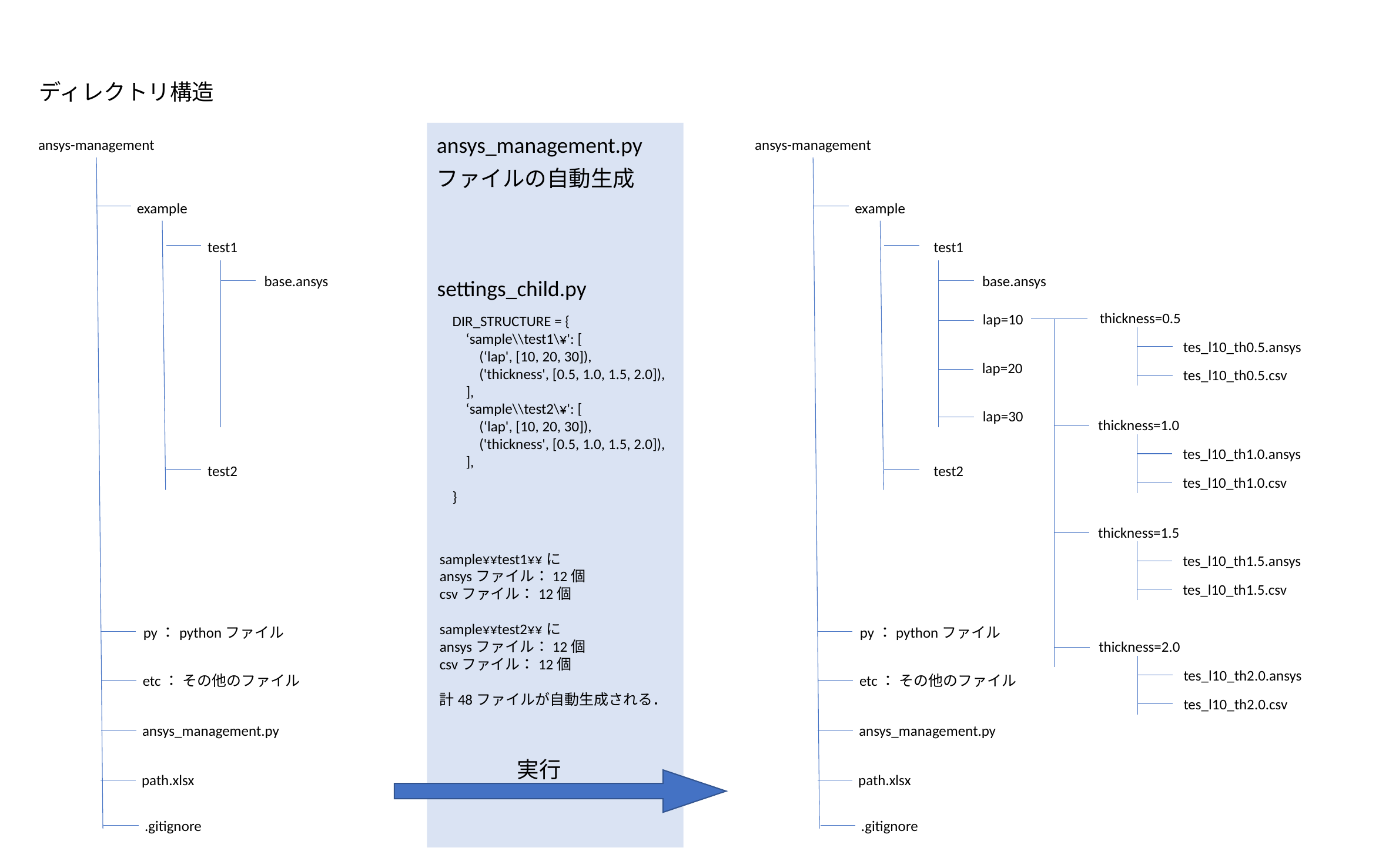

ディレクトリ構造

ansys_management.py
ansys-management
ansys-management
ファイルの自動生成
example
example
test1
test1
base.ansys
base.ansys
settings_child.py

DIR_STRUCTURE = {
    ‘sample\\test1\¥': [
        (‘lap', [10, 20, 30]),
        ('thickness', [0.5, 1.0, 1.5, 2.0]),
    ],
    ‘sample\\test2\¥': [
        (‘lap', [10, 20, 30]),
        ('thickness', [0.5, 1.0, 1.5, 2.0]),
    ],

}
thickness=0.5
lap=10
tes_l10_th0.5.ansys
lap=20
tes_l10_th0.5.csv
lap=30
thickness=1.0
tes_l10_th1.0.ansys
test2
test2
tes_l10_th1.0.csv
thickness=1.5
sample¥¥test1¥¥に
ansysファイル：12個
csvファイル：12個

sample¥¥test2¥¥に
ansysファイル：12個
csvファイル：12個

計48ファイルが自動生成される．
tes_l10_th1.5.ansys
tes_l10_th1.5.csv
py：pythonファイル
py：pythonファイル
thickness=2.0
tes_l10_th2.0.ansys
etc： その他のファイル
etc： その他のファイル
tes_l10_th2.0.csv
ansys_management.py
ansys_management.py
実行
path.xlsx
path.xlsx

.gitignore
.gitignore